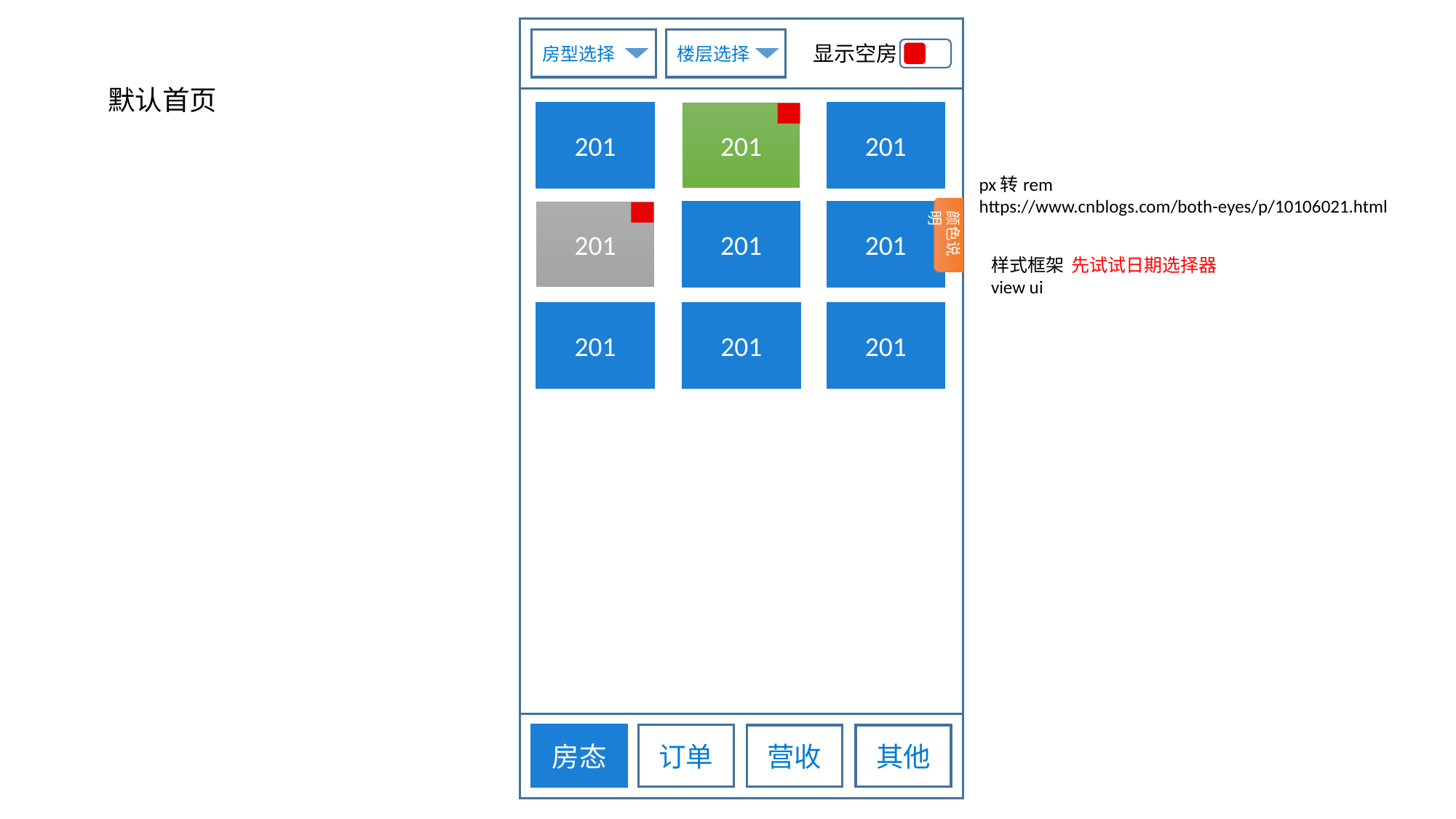

房型选择
楼层选择
显示空房

默认首页
201
201

201
px转rem
https://www.cnblogs.com/both-eyes/p/10106021.html
颜色说明
201

201
201

样式框架  先试试日期选择器
view ui
201
201
201

房态
订单
营收
其他